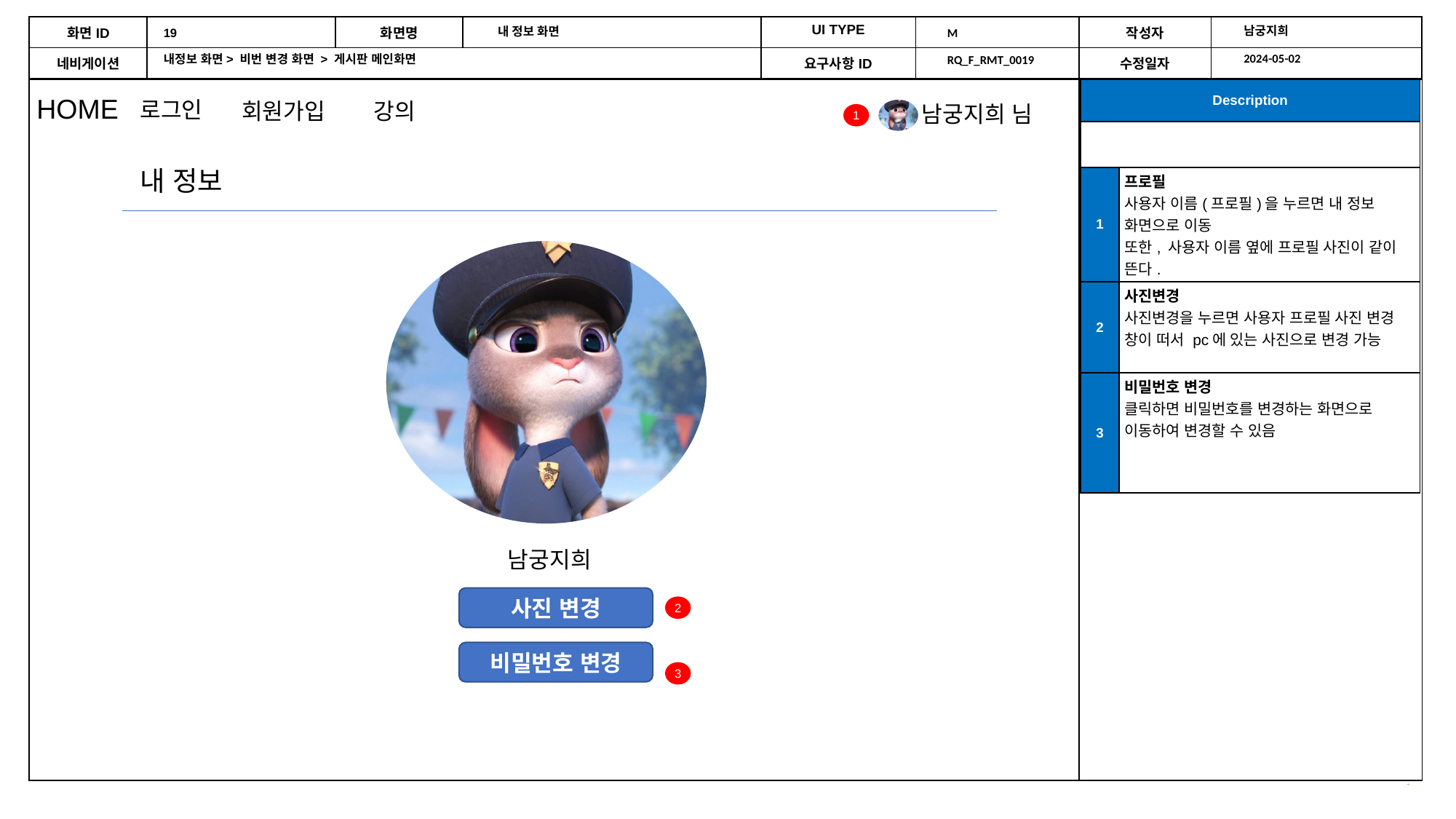

19
남궁지희
내 정보 화면
M
내정보 화면> 비번 변경 화면 > 게시판 메인화면
2024-05-02
RQ_F_RMT_0019
| Description |  |
| --- | --- |
|  |  |
| 1 | 프로필 사용자 이름(프로필)을 누르면 내 정보 화면으로 이동 또한, 사용자 이름 옆에 프로필 사진이 같이 뜬다. |
| 2 | 사진변경 사진변경을 누르면 사용자 프로필 사진 변경 창이 떠서 pc에 있는 사진으로 변경 가능 |
| 3 | 비밀번호 변경 클릭하면 비밀번호를 변경하는 화면으로 이동하여 변경할 수 있음 |
HOME
로그인
강의
회원가입
남궁지희 님

1
내 정보

남궁지희
사진 변경
2
비밀번호 변경
3